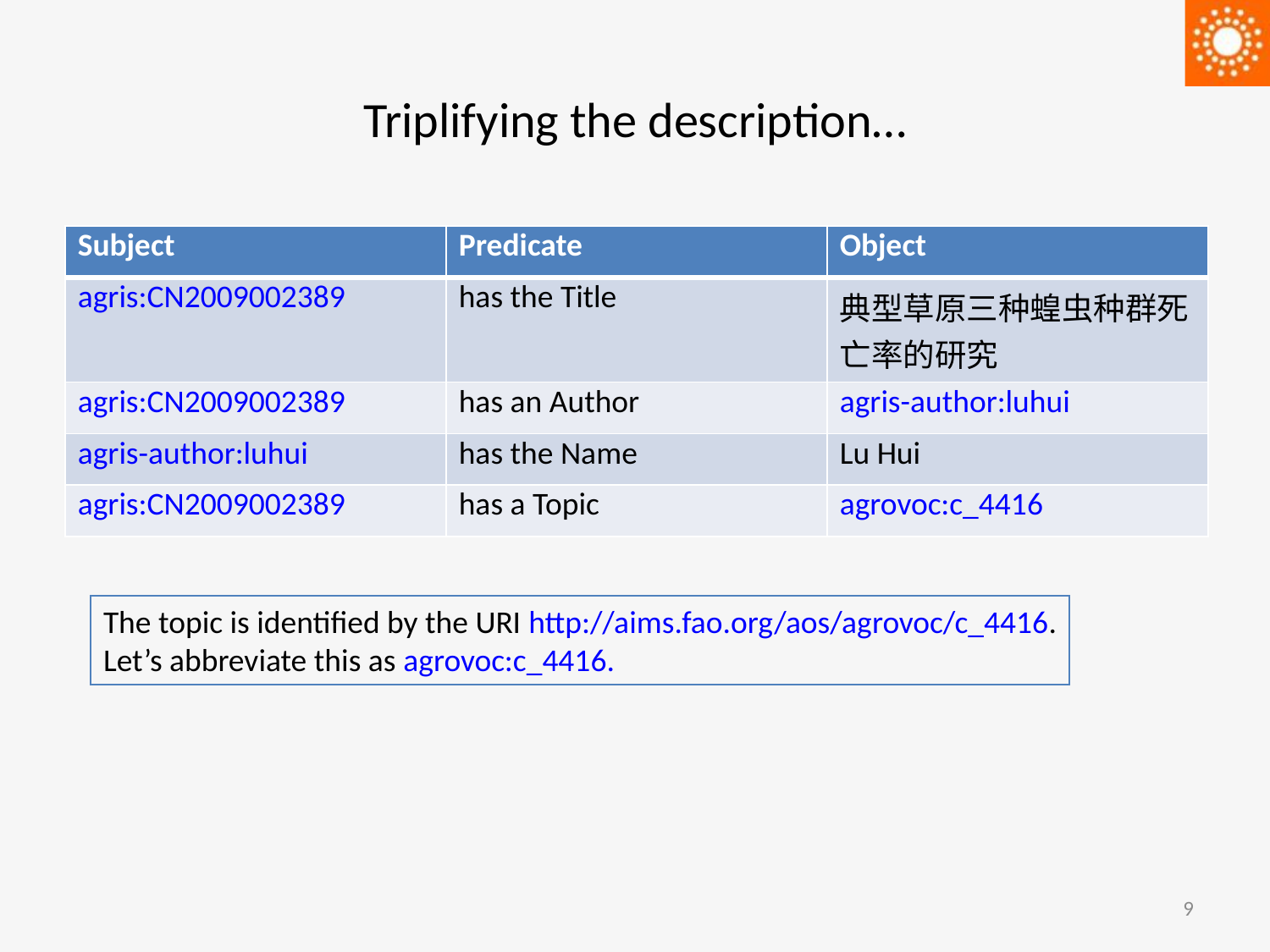

# Triplifying the description…
| Subject | Predicate | Object |
| --- | --- | --- |
| agris:CN2009002389 | has the Title | 典型草原三种蝗虫种群死亡率的研究 |
| agris:CN2009002389 | has an Author | agris-author:luhui |
| agris-author:luhui | has the Name | Lu Hui |
| agris:CN2009002389 | has a Topic | agrovoc:c\_4416 |
The topic is identified by the URI http://aims.fao.org/aos/agrovoc/c_4416.
Let’s abbreviate this as agrovoc:c_4416.
9